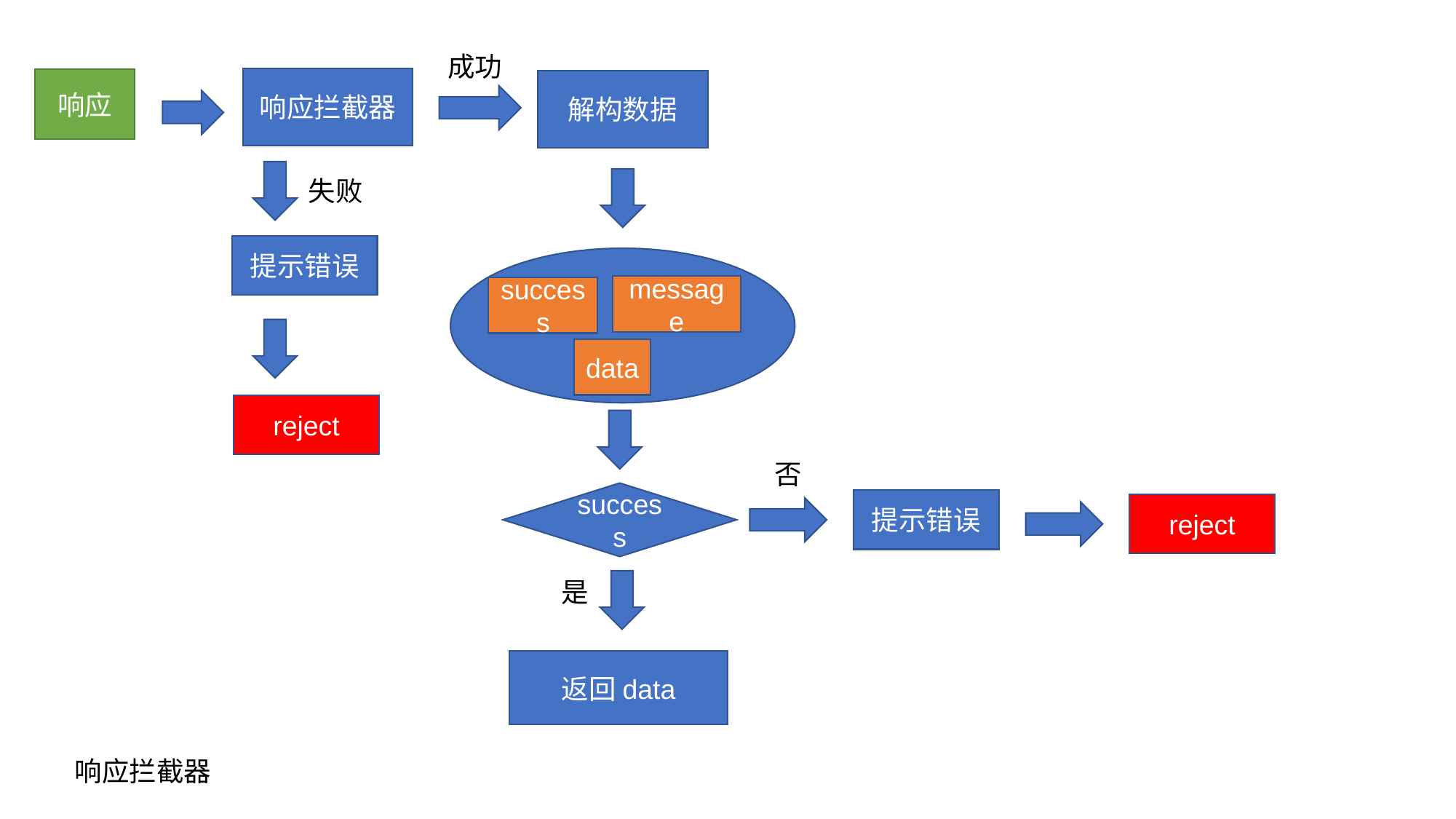

成功
响应拦截器
响应
解构数据

失败

提示错误

message
success
data

reject

否
success
提示错误
reject

是

返回data
响应拦截器